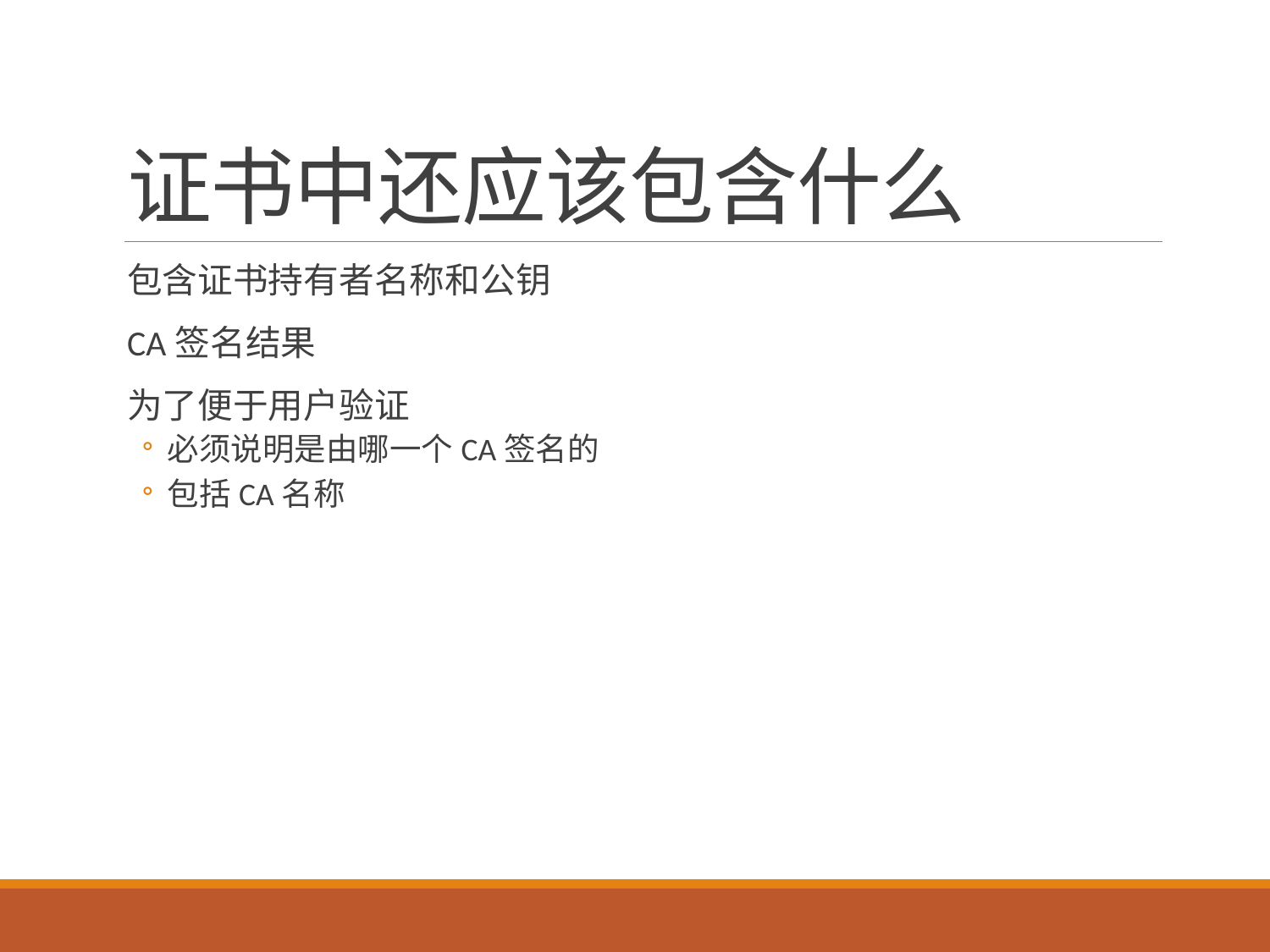

# 证书中还应该包含什么
包含证书持有者名称和公钥
CA签名结果
为了便于用户验证
必须说明是由哪一个CA签名的
包括CA名称
76